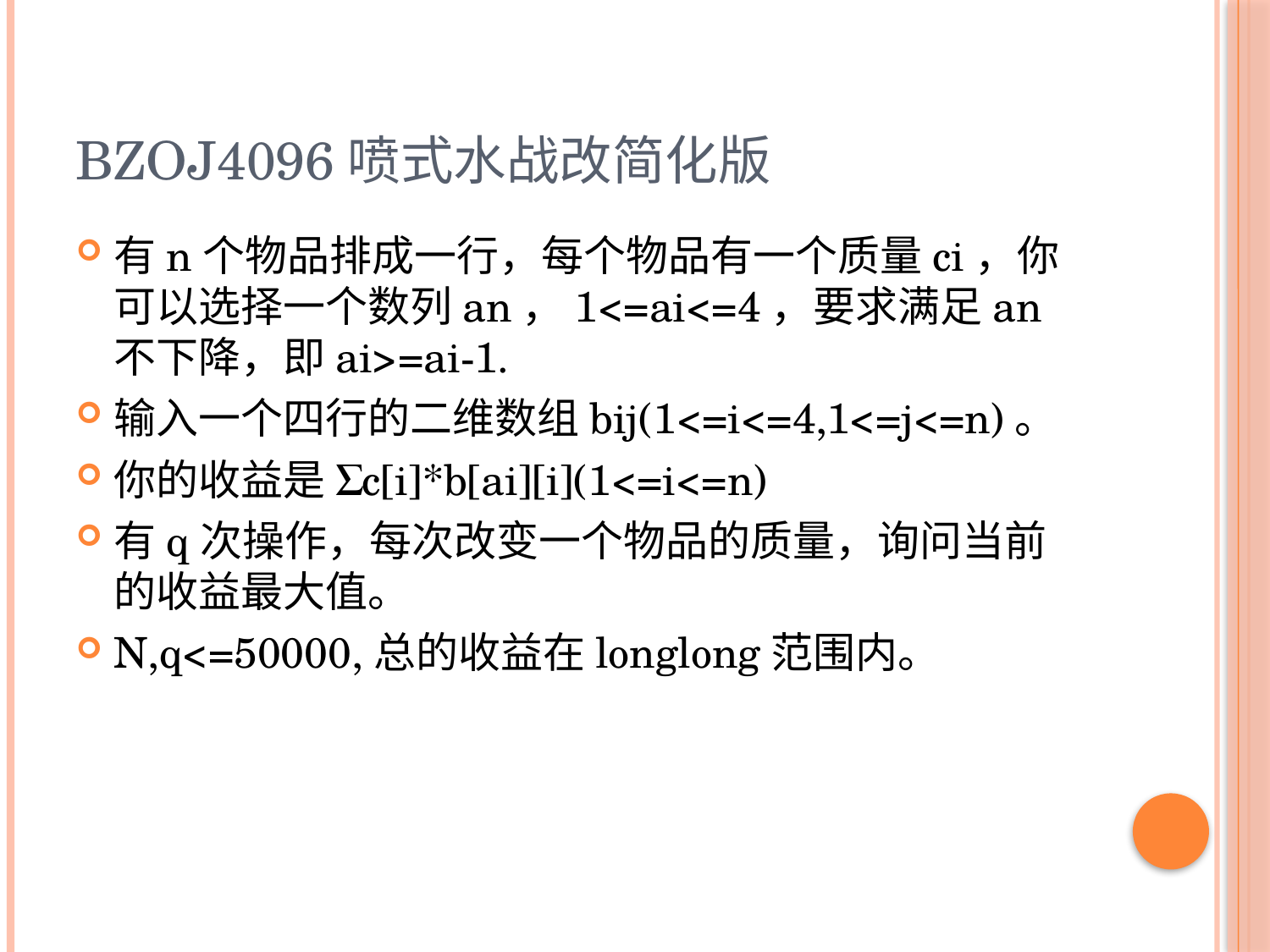

# bzoj4096喷式水战改简化版
有n个物品排成一行，每个物品有一个质量ci，你可以选择一个数列an，1<=ai<=4，要求满足an不下降，即ai>=ai-1.
输入一个四行的二维数组bij(1<=i<=4,1<=j<=n)。
你的收益是Σc[i]*b[ai][i](1<=i<=n)
有q次操作，每次改变一个物品的质量，询问当前的收益最大值。
N,q<=50000,总的收益在longlong范围内。